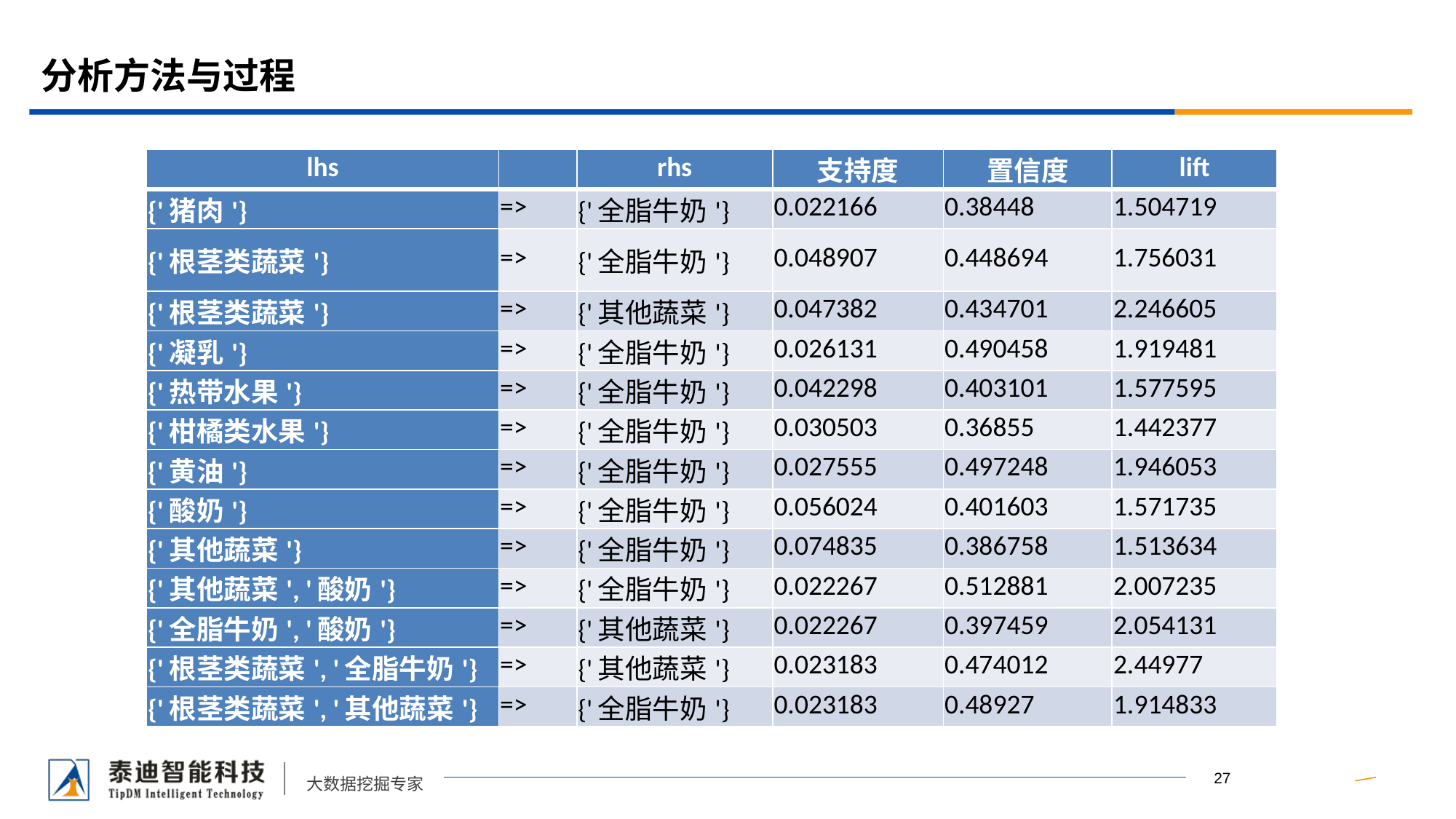

# 分析方法与过程
| lhs |  | rhs | 支持度 | 置信度 | lift |
| --- | --- | --- | --- | --- | --- |
| {'猪肉'} | => | {'全脂牛奶'} | 0.022166 | 0.38448 | 1.504719 |
| {'根茎类蔬菜'} | => | {'全脂牛奶'} | 0.048907 | 0.448694 | 1.756031 |
| {'根茎类蔬菜'} | => | {'其他蔬菜'} | 0.047382 | 0.434701 | 2.246605 |
| {'凝乳'} | => | {'全脂牛奶'} | 0.026131 | 0.490458 | 1.919481 |
| {'热带水果'} | => | {'全脂牛奶'} | 0.042298 | 0.403101 | 1.577595 |
| {'柑橘类水果'} | => | {'全脂牛奶'} | 0.030503 | 0.36855 | 1.442377 |
| {'黄油'} | => | {'全脂牛奶'} | 0.027555 | 0.497248 | 1.946053 |
| {'酸奶'} | => | {'全脂牛奶'} | 0.056024 | 0.401603 | 1.571735 |
| {'其他蔬菜'} | => | {'全脂牛奶'} | 0.074835 | 0.386758 | 1.513634 |
| {'其他蔬菜', '酸奶'} | => | {'全脂牛奶'} | 0.022267 | 0.512881 | 2.007235 |
| {'全脂牛奶', '酸奶'} | => | {'其他蔬菜'} | 0.022267 | 0.397459 | 2.054131 |
| {'根茎类蔬菜', '全脂牛奶'} | => | {'其他蔬菜'} | 0.023183 | 0.474012 | 2.44977 |
| {'根茎类蔬菜', '其他蔬菜'} | => | {'全脂牛奶'} | 0.023183 | 0.48927 | 1.914833 |